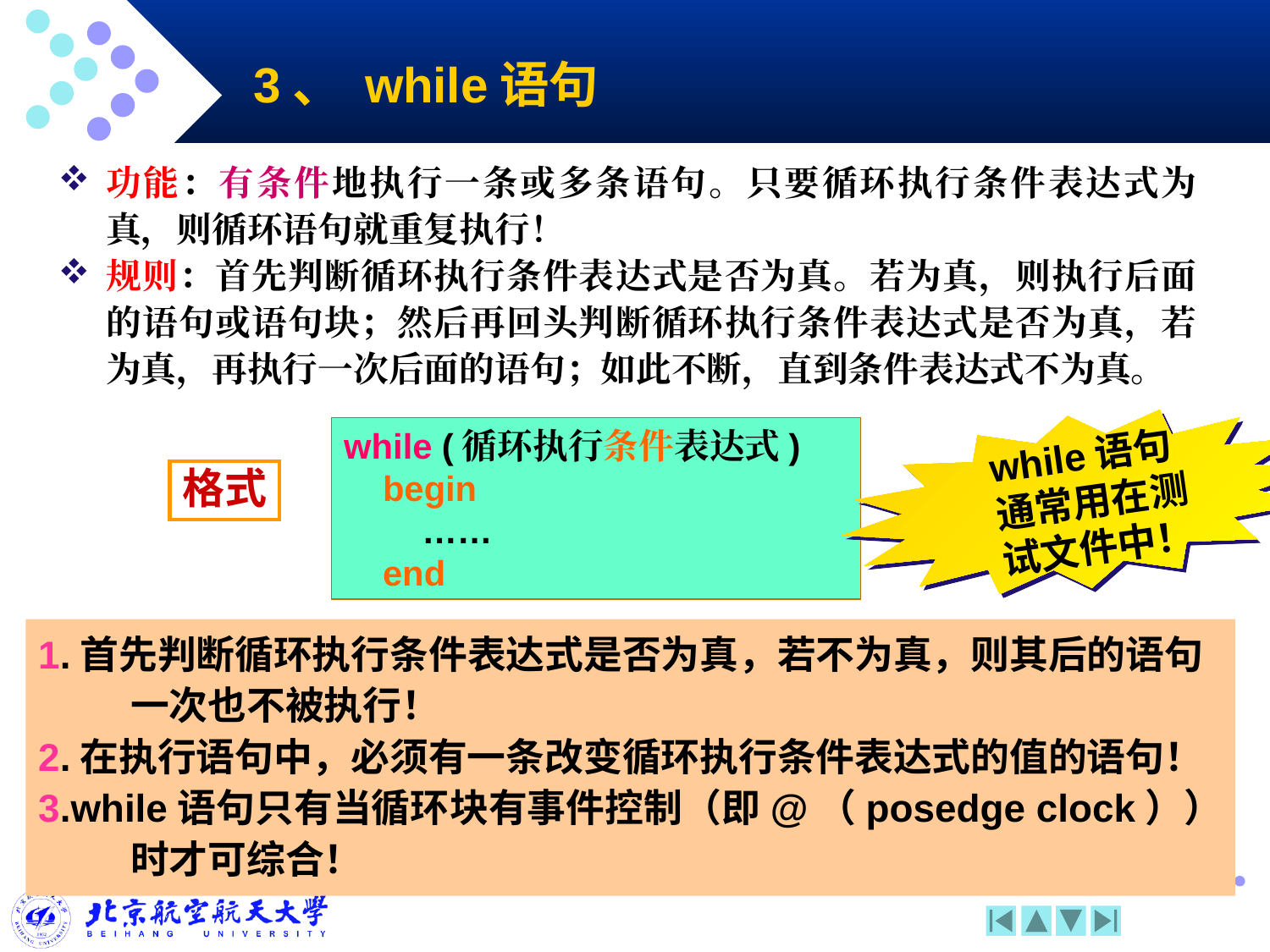

# 3、 while语句

功能：有条件地执行一条或多条语句。只要循环执行条件表达式为真，则循环语句就重复执行！
规则：首先判断循环执行条件表达式是否为真。若为真，则执行后面的语句或语句块；然后再回头判断循环执行条件表达式是否为真，若为真，再执行一次后面的语句；如此不断，直到条件表达式不为真。
while语句通常用在测试文件中！
while (循环执行条件表达式)
    begin
        ……
    end
格式
1.首先判断循环执行条件表达式是否为真，若不为真，则其后的语句一次也不被执行！
2.在执行语句中，必须有一条改变循环执行条件表达式的值的语句！
3.while语句只有当循环块有事件控制（即@（posedge clock））时才可综合！
95